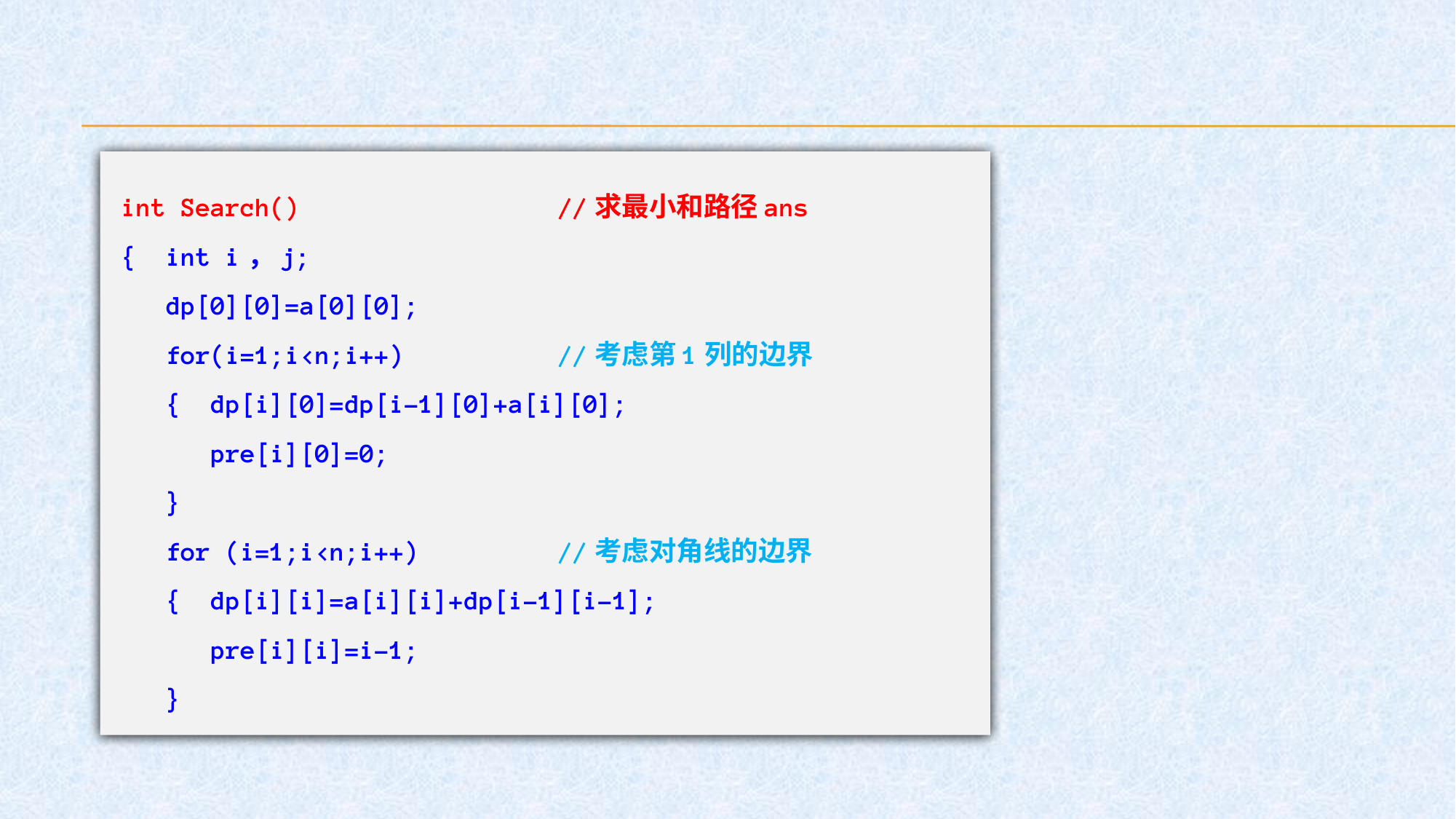

int Search()			//求最小和路径ans
{  int i，j;
   dp[0][0]=a[0][0];
   for(i=1;i<n;i++)		//考虑第1列的边界
   {  dp[i][0]=dp[i-1][0]+a[i][0];
      pre[i][0]=0;
   }
   for (i=1;i<n;i++)		//考虑对角线的边界
   {  dp[i][i]=a[i][i]+dp[i-1][i-1];
      pre[i][i]=i-1;
   }